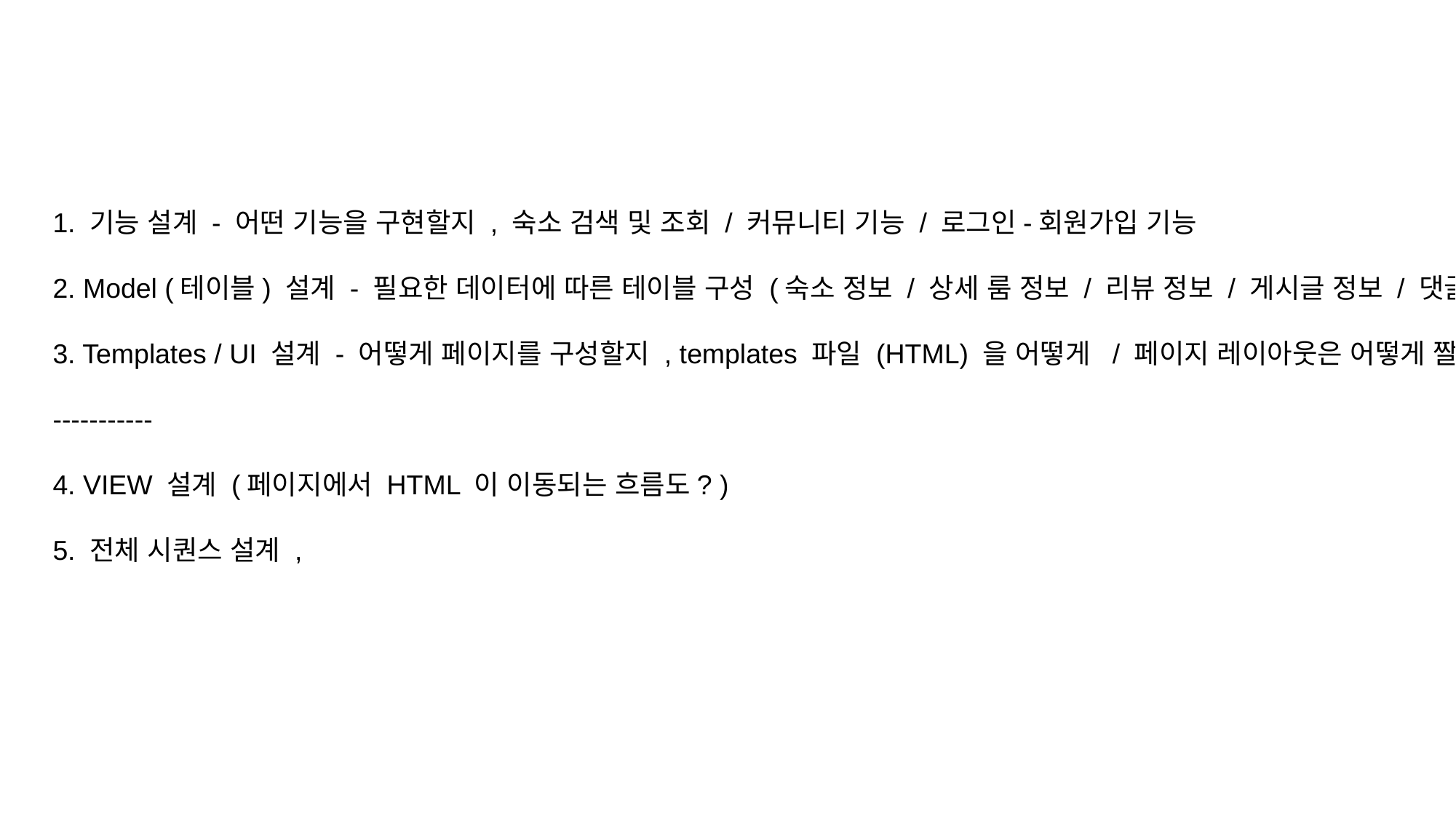

1. 기능 설계 - 어떤 기능을 구현할지 , 숙소 검색 및 조회 / 커뮤니티 기능 / 로그인-회원가입 기능

2. Model (테이블) 설계 - 필요한 데이터에 따른 테이블 구성 (숙소 정보 / 상세 룸 정보 / 리뷰 정보 / 게시글 정보 / 댓글 / ID

3. Templates / UI 설계 - 어떻게 페이지를 구성할지 , templates 파일 (HTML) 을 어떻게  / 페이지 레이아웃은 어떻게 짤껀지

-----------

4. VIEW 설계 (페이지에서 HTML 이 이동되는 흐름도? )

5. 전체 시퀀스 설계 ,